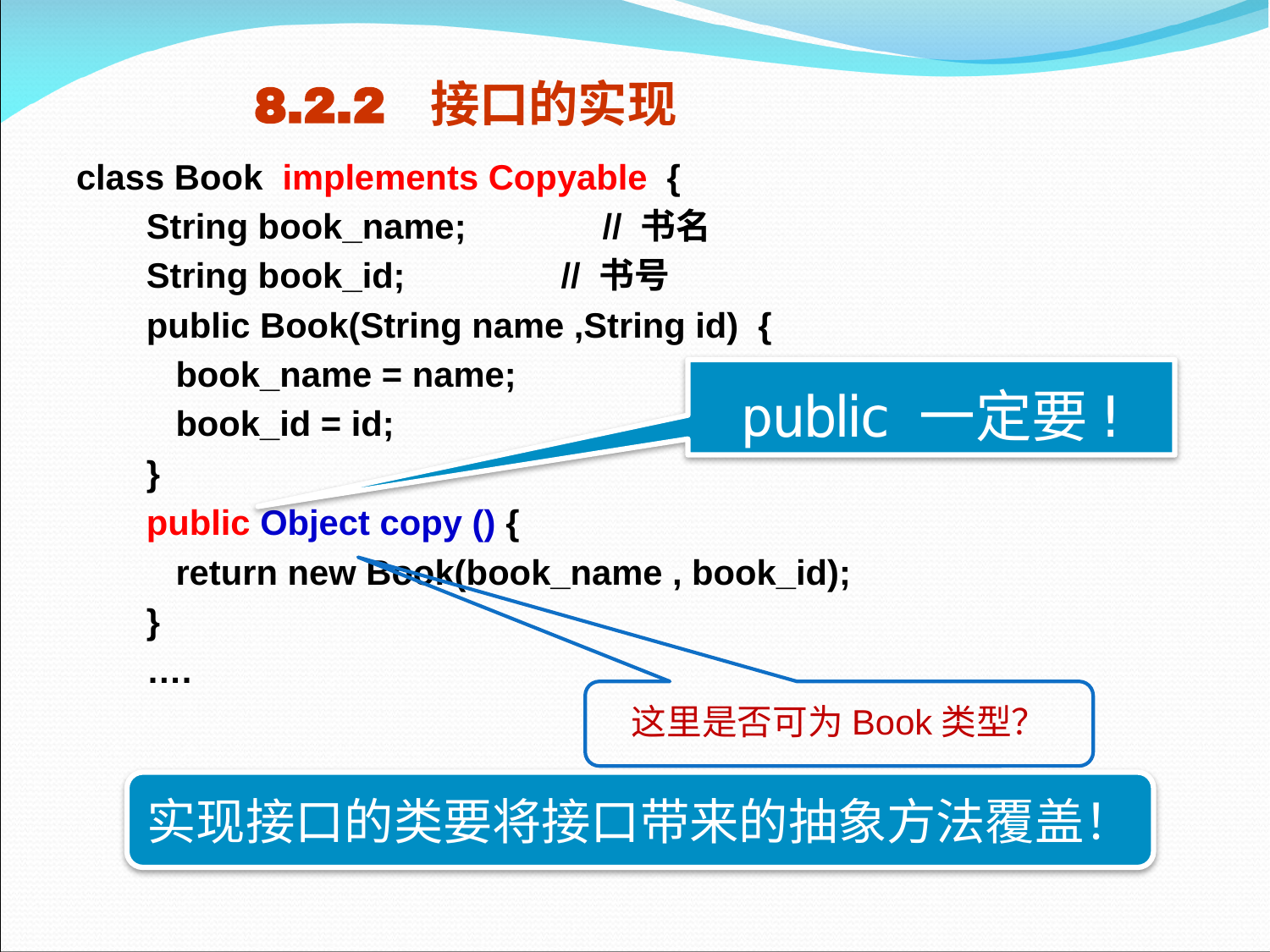

# 8.2.2  接口的实现
class Book  implements Copyable  {
   String book_name;              // 书名
   String book_id;                // 书号
   public Book(String name ,String id)  {
      book_name = name;
      book_id = id;
   }
   public Object copy () {
      return new Book(book_name , book_id);
   }
   ….
public 一定要!
这里是否可为Book类型？
实现接口的类要将接口带来的抽象方法覆盖！